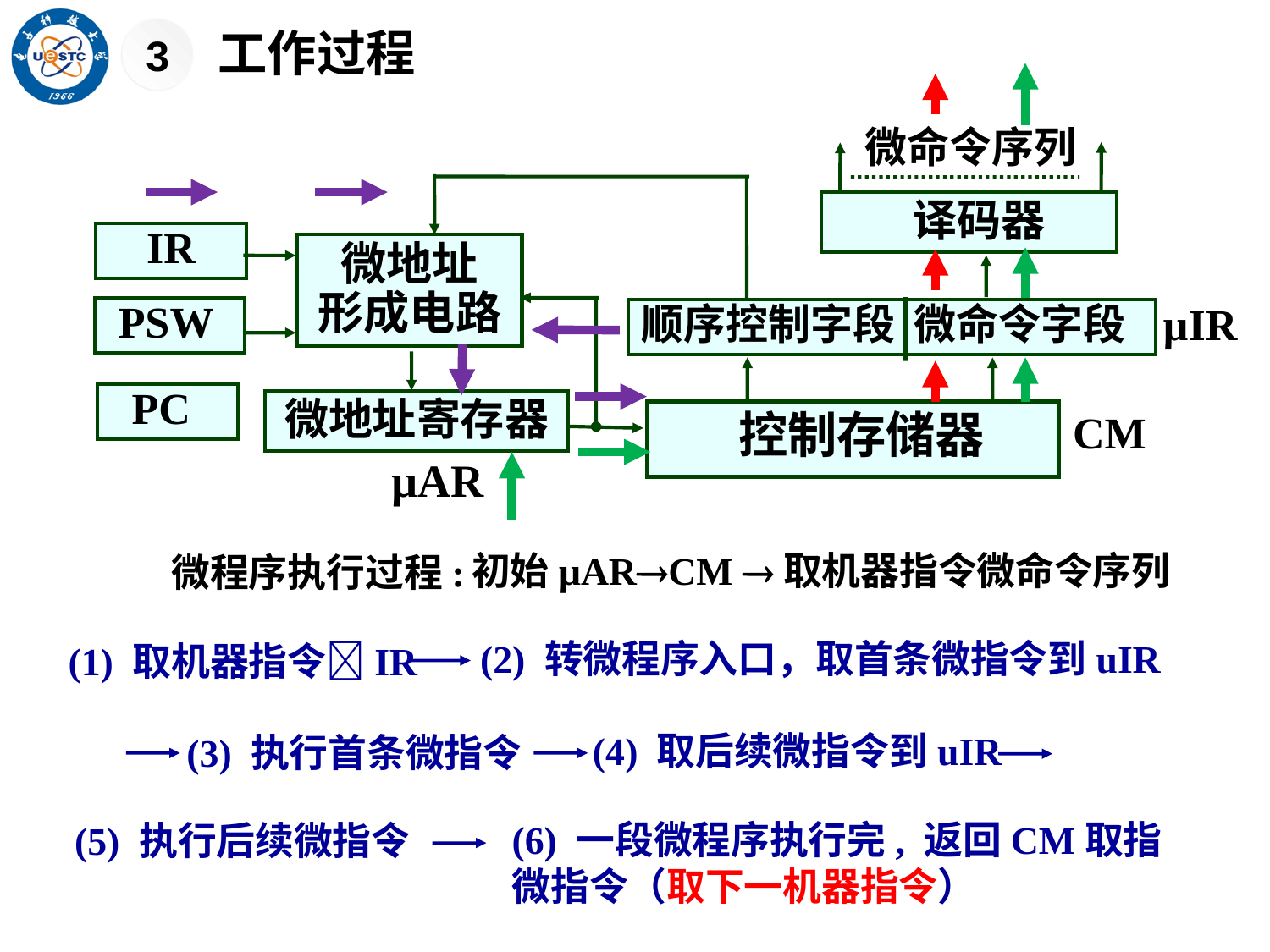

工作过程

3
微命令序列

 译码器
IR
微地址
形成电路

µIR

顺序控制字段  微命令字段

 PSW

  PC
微地址寄存器
控制存储器
CM

 µAR
初始µAR→CM →取机器指令微命令序列
微程序执行过程:
(1) 取机器指令→IR
(2) 转微程序入口，取首条微指令到uIR

(4) 取后续微指令到uIR
(3) 执行首条微指令

(6) 一段微程序执行完, 返回CM取指微指令（取下一机器指令）
(5) 执行后续微指令